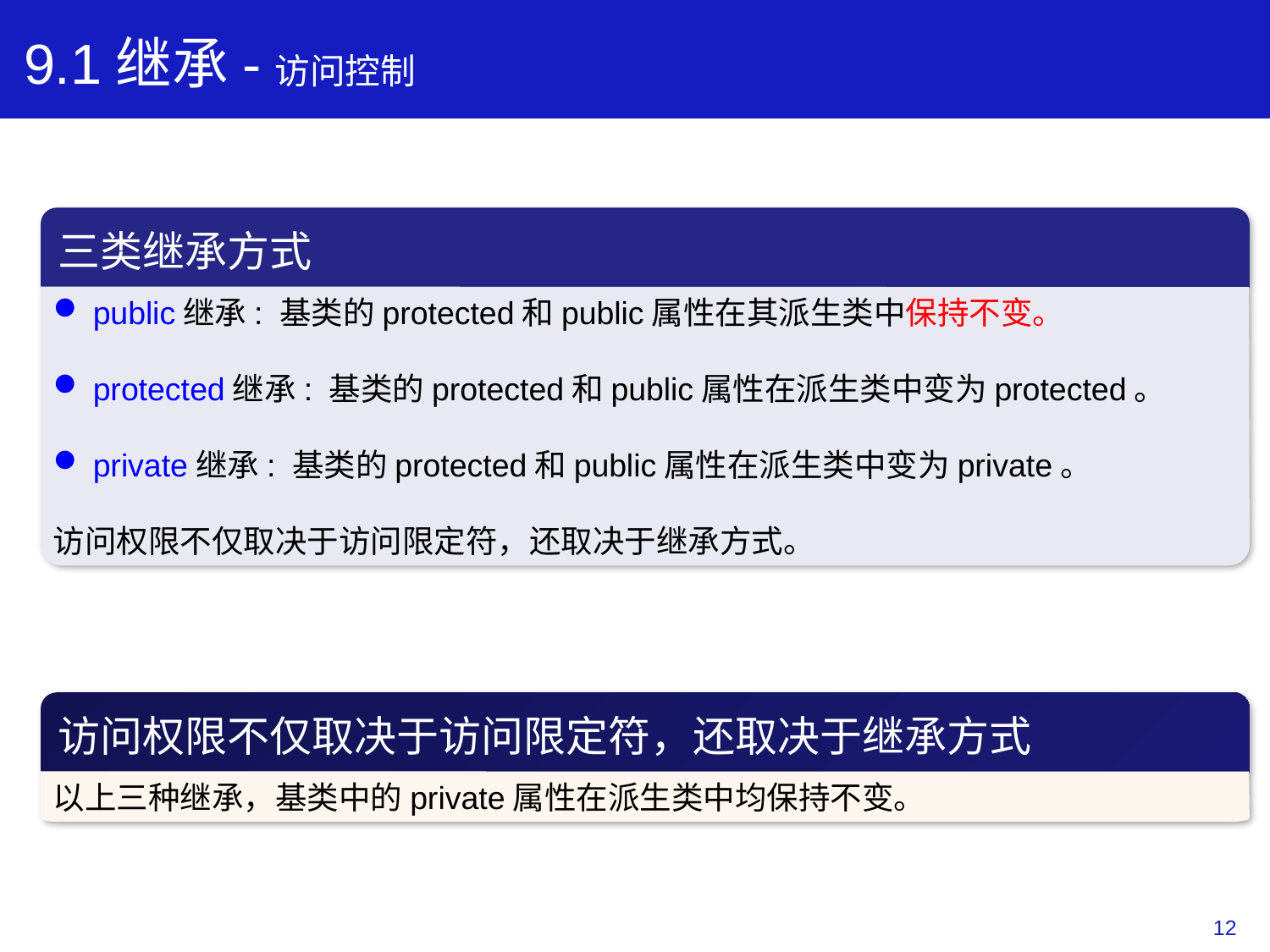

9.1继承-访问控制
三类继承方式
public继承: 基类的protected和public属性在其派生类中保持不变。

protected继承: 基类的protected和public属性在派生类中变为protected。

private继承: 基类的protected和public属性在派生类中变为private。

访问权限不仅取决于访问限定符，还取决于继承方式。
学习目标
访问权限不仅取决于访问限定符，还取决于继承方式
以上三种继承，基类中的private属性在派生类中均保持不变。
学习目标
12